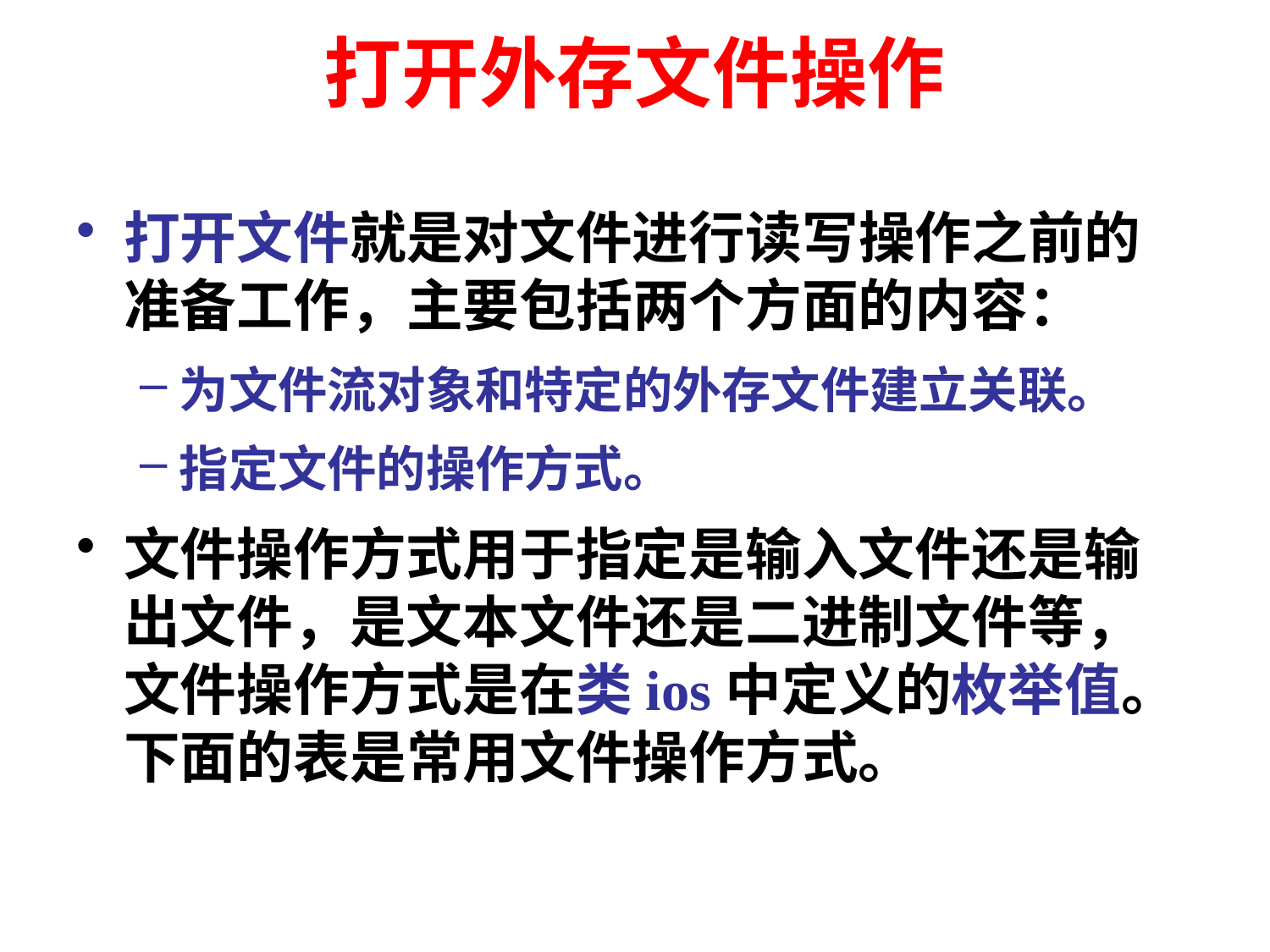

# 打开外存文件操作
打开文件就是对文件进行读写操作之前的准备工作，主要包括两个方面的内容：
为文件流对象和特定的外存文件建立关联。
指定文件的操作方式。
文件操作方式用于指定是输入文件还是输出文件，是文本文件还是二进制文件等，文件操作方式是在类ios中定义的枚举值。下面的表是常用文件操作方式。